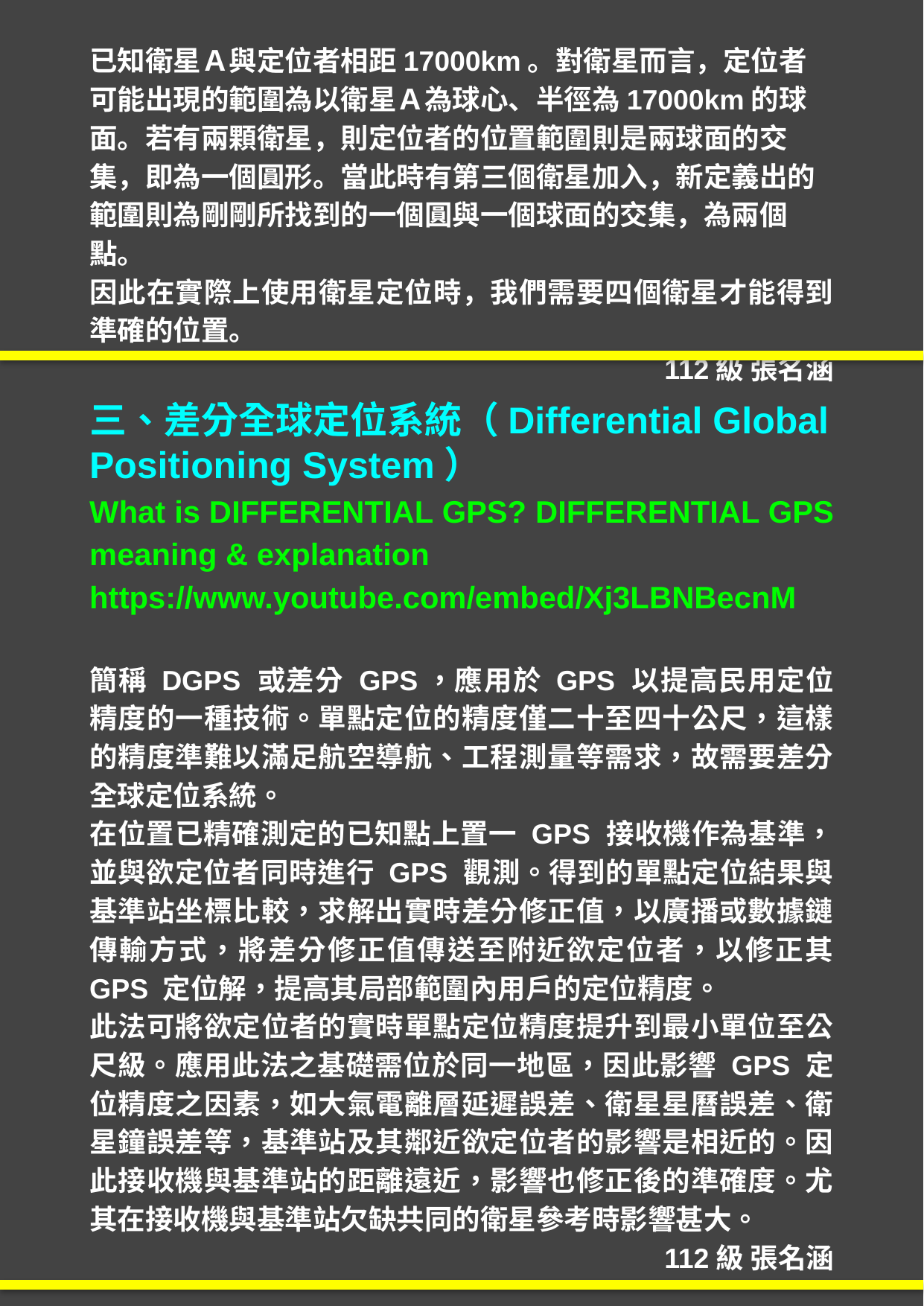

已知衛星Ａ與定位者相距17000km。對衛星而言，定位者可能出現的範圍為以衛星Ａ為球心、半徑為17000km的球面。若有兩顆衛星，則定位者的位置範圍則是兩球面的交集，即為一個圓形。當此時有第三個衛星加入，新定義出的範圍則為剛剛所找到的一個圓與一個球面的交集，為兩個點。
因此在實際上使用衛星定位時，我們需要四個衛星才能得到準確的位置。
112級 張名涵
三、差分全球定位系統（Differential Global Positioning System）
What is DIFFERENTIAL GPS? DIFFERENTIAL GPS meaning & explanation
https://www.youtube.com/embed/Xj3LBNBecnM

簡稱 DGPS 或差分 GPS，應用於 GPS 以提高民用定位精度的一種技術。單點定位的精度僅二十至四十公尺，這樣的精度準難以滿足航空導航、工程測量等需求，故需要差分全球定位系統。
在位置已精確測定的已知點上置一 GPS 接收機作為基準，並與欲定位者同時進行 GPS 觀測。得到的單點定位結果與基準站坐標比較，求解出實時差分修正值，以廣播或數據鏈傳輸方式，將差分修正值傳送至附近欲定位者，以修正其 GPS 定位解，提高其局部範圍內用戶的定位精度。
此法可將欲定位者的實時單點定位精度提升到最小單位至公尺級。應用此法之基礎需位於同一地區，因此影響 GPS 定位精度之因素，如大氣電離層延遲誤差、衛星星曆誤差、衛星鐘誤差等，基準站及其鄰近欲定位者的影響是相近的。因此接收機與基準站的距離遠近，影響也修正後的準確度。尤其在接收機與基準站欠缺共同的衛星參考時影響甚大。
112級 張名涵